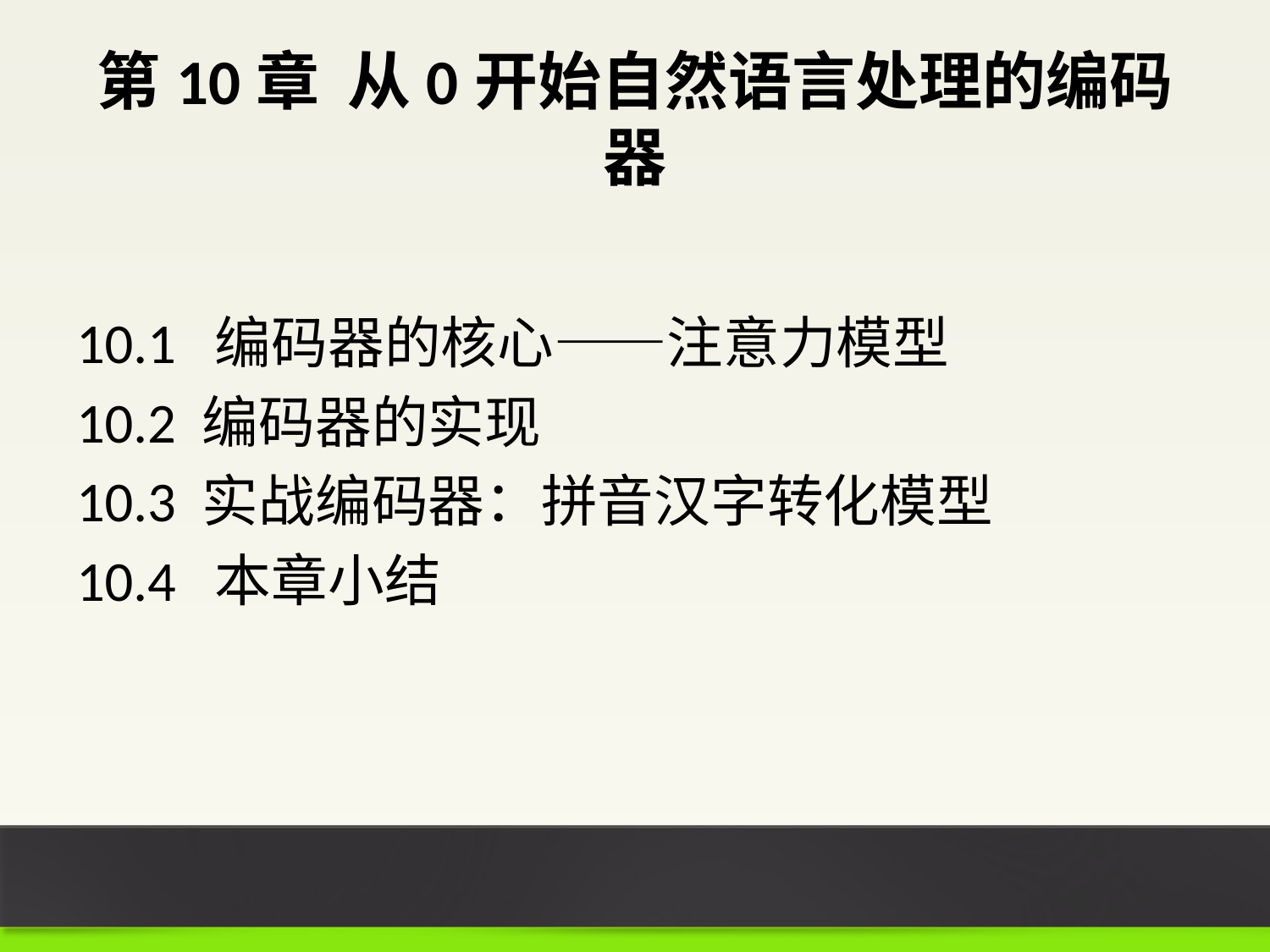

# 第10章  从0开始自然语言处理的编码器

10.1  编码器的核心——注意力模型
10.2 编码器的实现
10.3 实战编码器：拼音汉字转化模型
10.4  本章小结